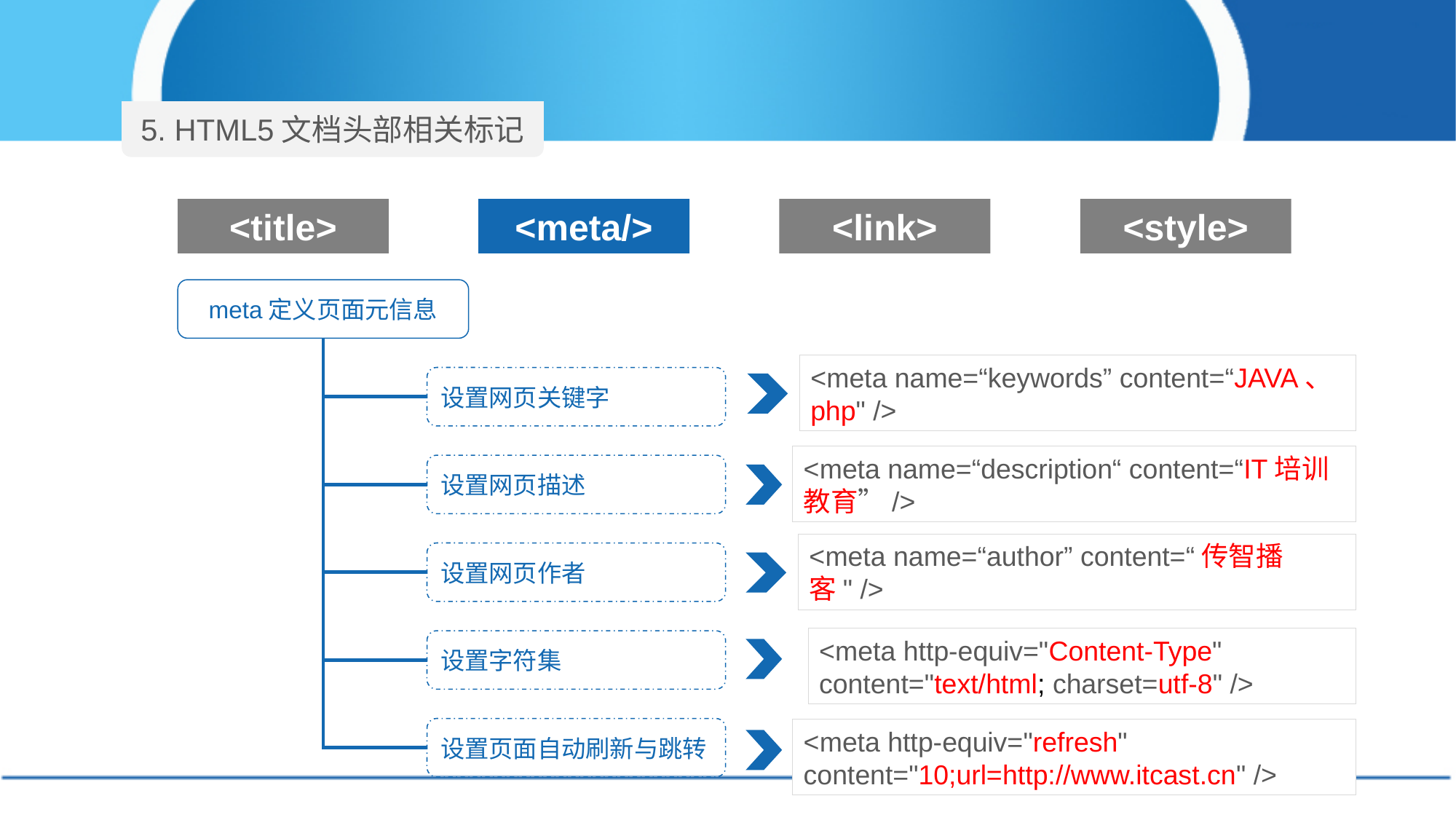

5. HTML5文档头部相关标记
<title>
<meta/>
<link>
<style>
meta定义页面元信息
设置网页关键字
设置网页描述
设置网页作者
设置字符集
设置页面自动刷新与跳转
<meta name=“keywords” content=“JAVA、php" />

<meta name=“description“ content=“IT培训教育”/>

<meta name=“author” content=“传智播客" />

<meta http-equiv="Content-Type" content="text/html; charset=utf-8" />

<meta http-equiv="refresh" content="10;url=http://www.itcast.cn" />